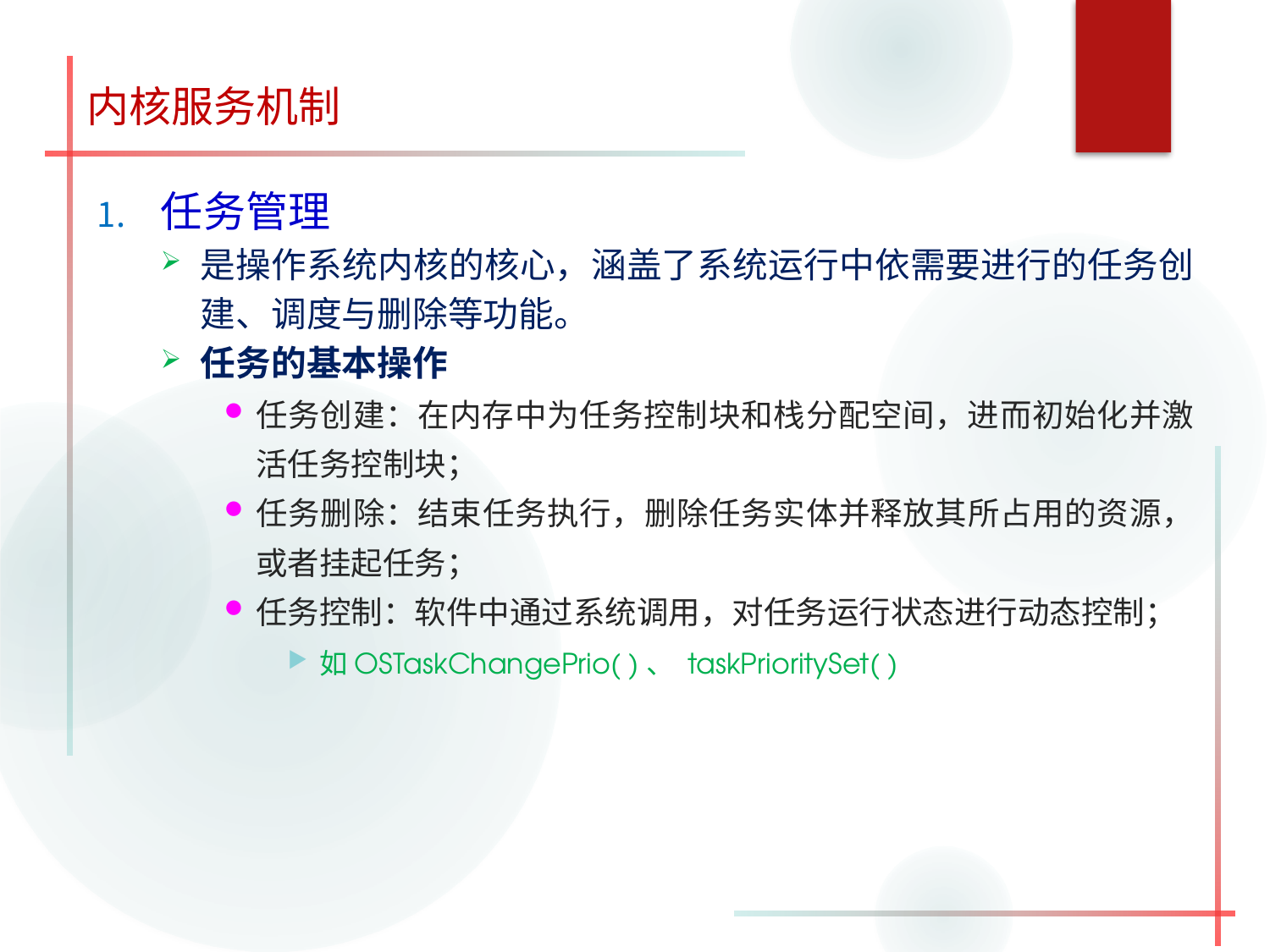

38
# 内核服务机制
任务管理
是操作系统内核的核心，涵盖了系统运行中依需要进行的任务创建、调度与删除等功能。
任务的基本操作
任务创建：在内存中为任务控制块和栈分配空间，进而初始化并激活任务控制块；
任务删除：结束任务执行，删除任务实体并释放其所占用的资源，或者挂起任务；
任务控制：软件中通过系统调用，对任务运行状态进行动态控制；
如OSTaskChangePrio( )、 taskPrioritySet( )